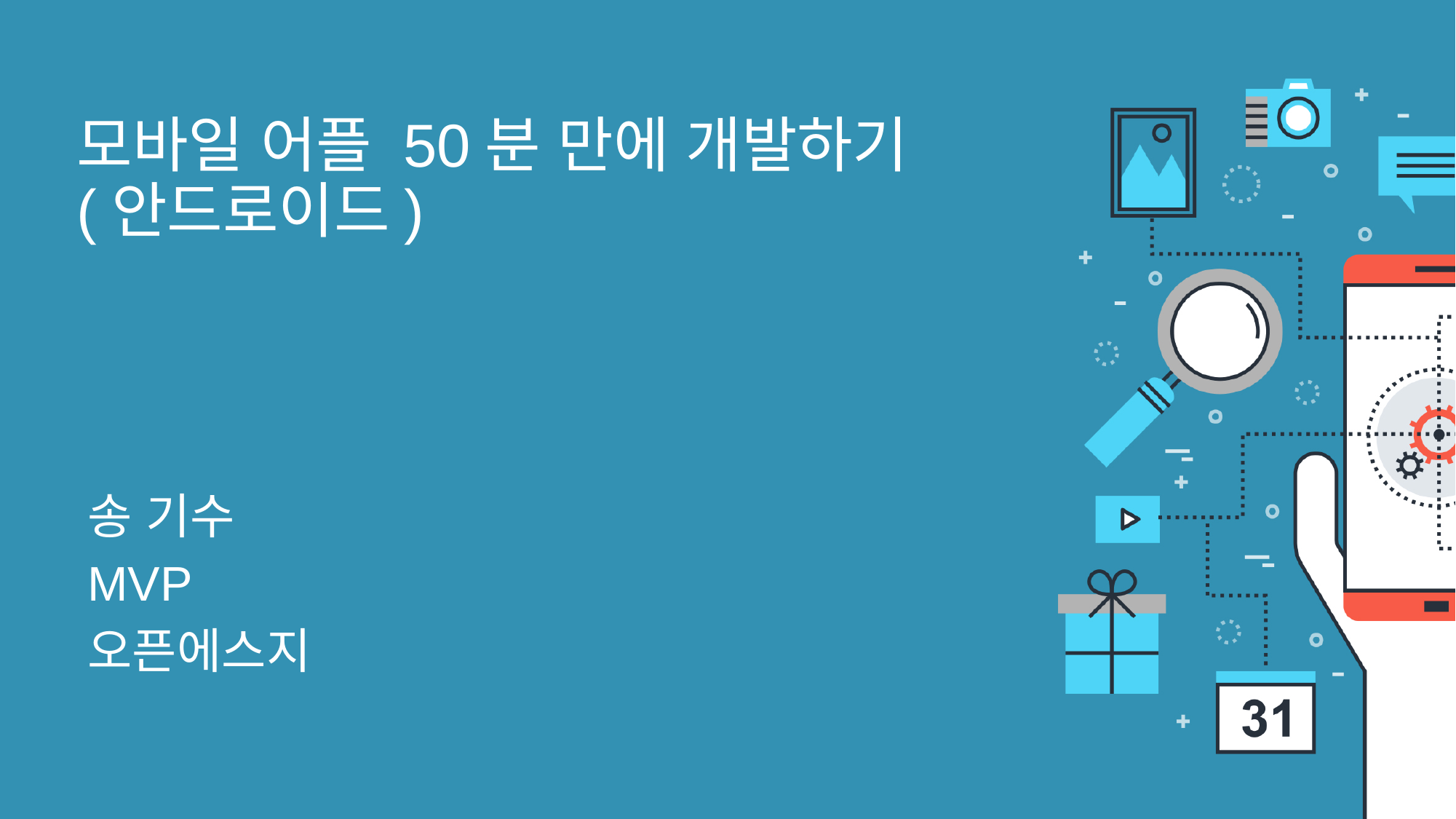

모바일 어플 50분 만에 개발하기
(안드로이드)
송 기수
MVP
오픈에스지